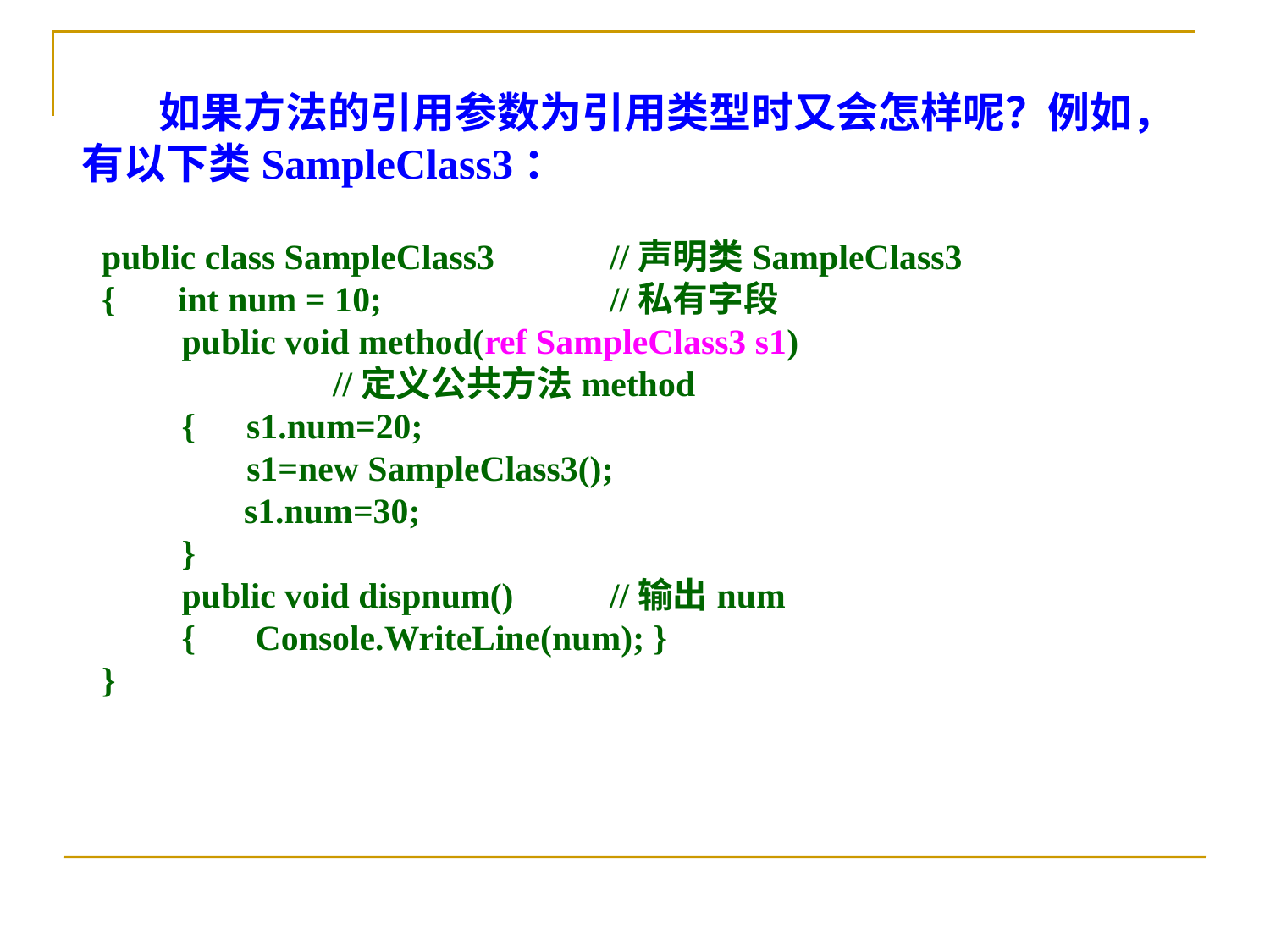

如果方法的引用参数为引用类型时又会怎样呢？例如，有以下类SampleClass3：
public class SampleClass3	//声明类SampleClass3
{       int num = 10;		//私有字段
         public void method(ref SampleClass3 s1)
                          //定义公共方法method
         {	  s1.num=20;
        	  s1=new SampleClass3();
                s1.num=30;
         }
         public void dispnum()	//输出num
         {	   Console.WriteLine(num); }
}